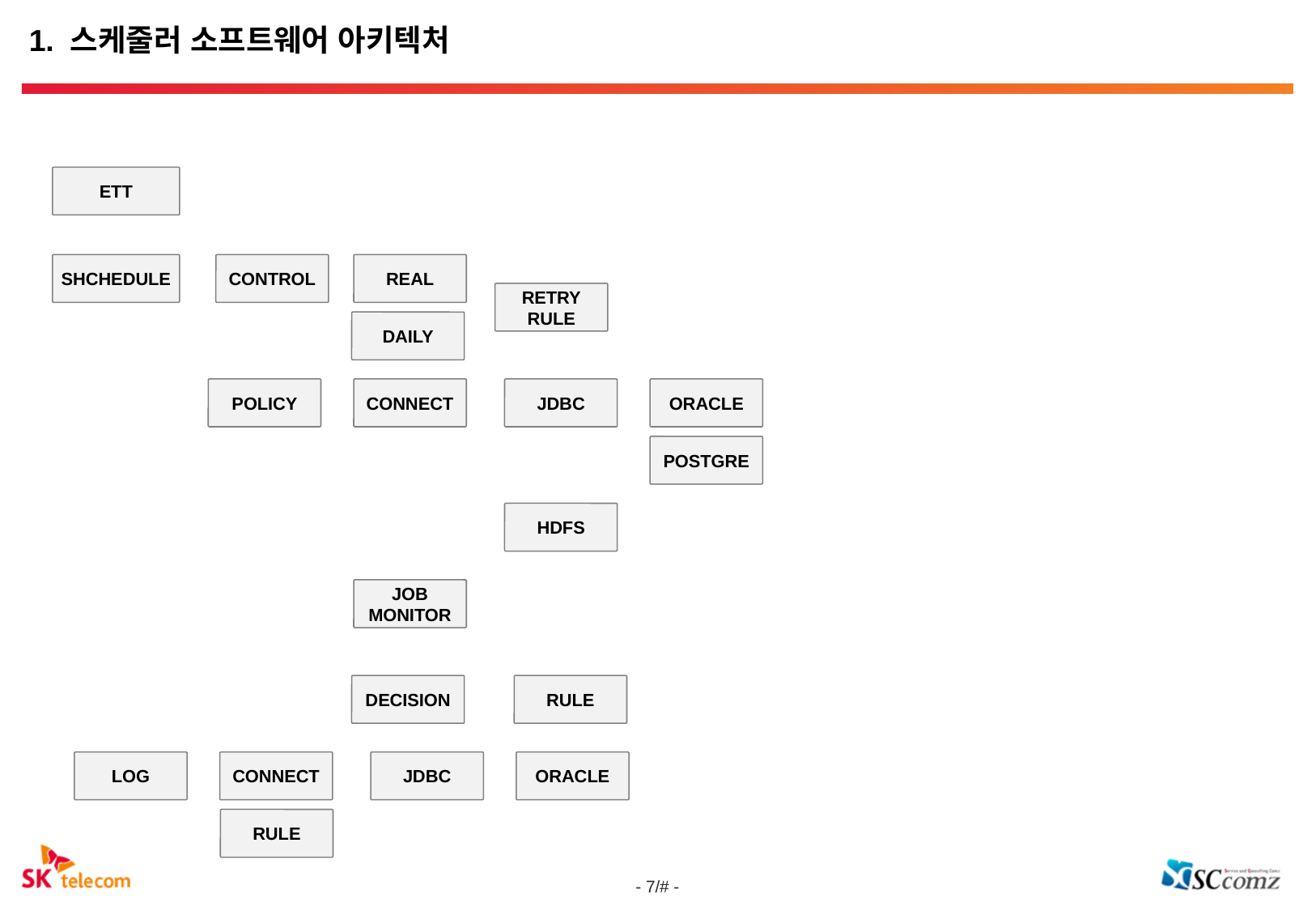

1. 스케줄러 소프트웨어 아키텍처
ETT
SHCHEDULE
CONTROL
REAL
RETRY
RULE
DAILY
POLICY
CONNECT
JDBC
ORACLE
POSTGRE
HDFS
JOB
MONITOR
DECISION
RULE
LOG
CONNECT
JDBC
ORACLE
RULE